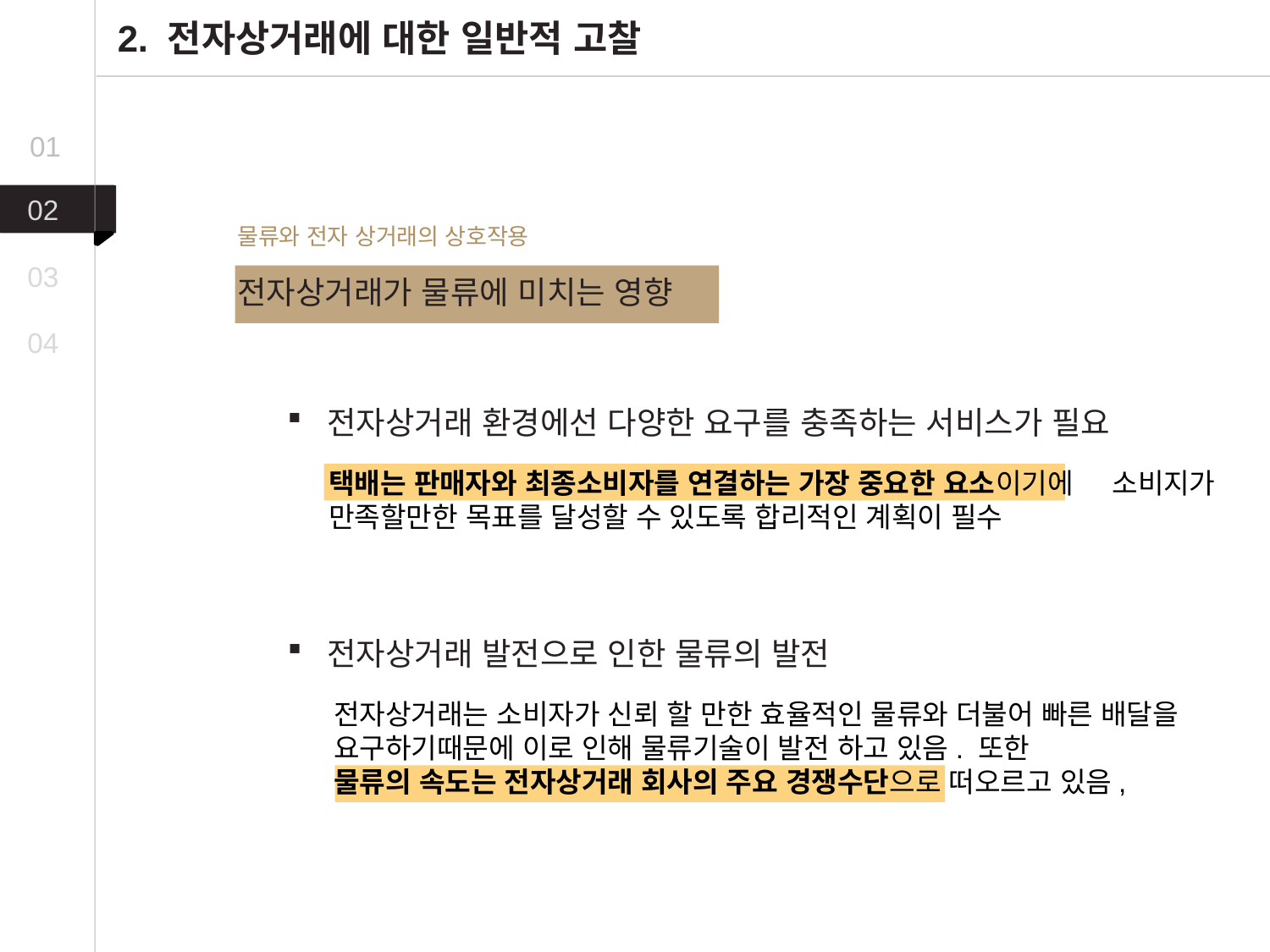

2. 전자상거래에 대한 일반적 고찰
01

02
물류와 전자 상거래의 상호작용

03

전자상거래가 물류에 미치는 영향
04
전자상거래 환경에선 다양한 요구를 충족하는 서비스가 필요
택배는 판매자와 최종소비자를 연결하는 가장 중요한 요소이기에     소비지가 만족할만한 목표를 달성할 수 있도록 합리적인 계획이 필수

전자상거래 발전으로 인한 물류의 발전
전자상거래는 소비자가 신뢰 할 만한 효율적인 물류와 더불어 빠른 배달을 요구하기때문에 이로 인해 물류기술이 발전 하고 있음. 또한
물류의 속도는 전자상거래 회사의 주요 경쟁수단으로 떠오르고 있음,